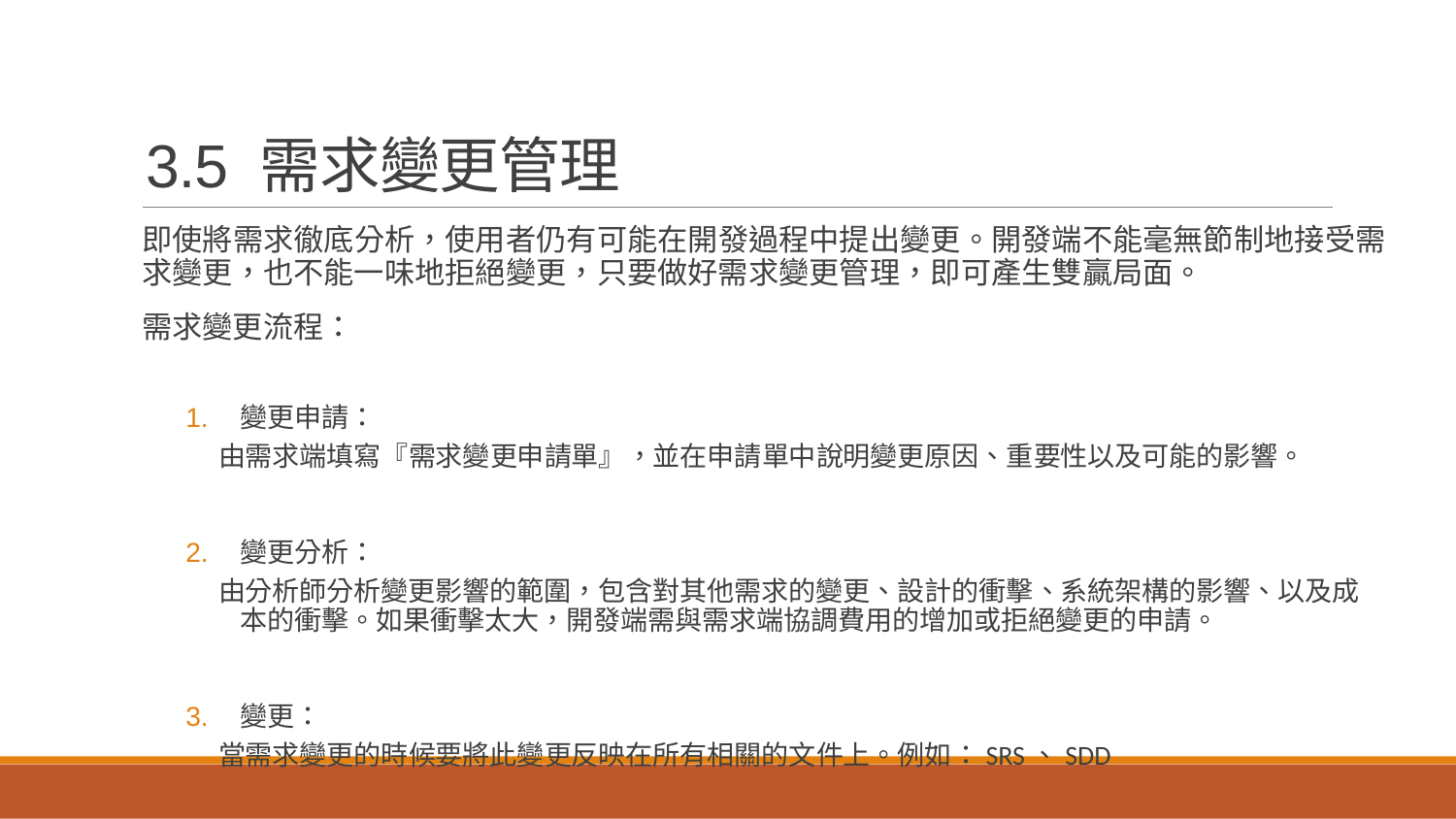

# 3.5 需求變更管理
即使將需求徹底分析，使用者仍有可能在開發過程中提出變更。開發端不能毫無節制地接受需求變更，也不能一味地拒絕變更，只要做好需求變更管理，即可產生雙贏局面。
需求變更流程：

變更申請：
由需求端填寫『需求變更申請單』，並在申請單中說明變更原因、重要性以及可能的影響。

變更分析：
由分析師分析變更影響的範圍，包含對其他需求的變更、設計的衝擊、系統架構的影響、以及成本的衝擊。如果衝擊太大，開發端需與需求端協調費用的增加或拒絕變更的申請。

變更：
當需求變更的時候要將此變更反映在所有相關的文件上。例如：SRS、SDD